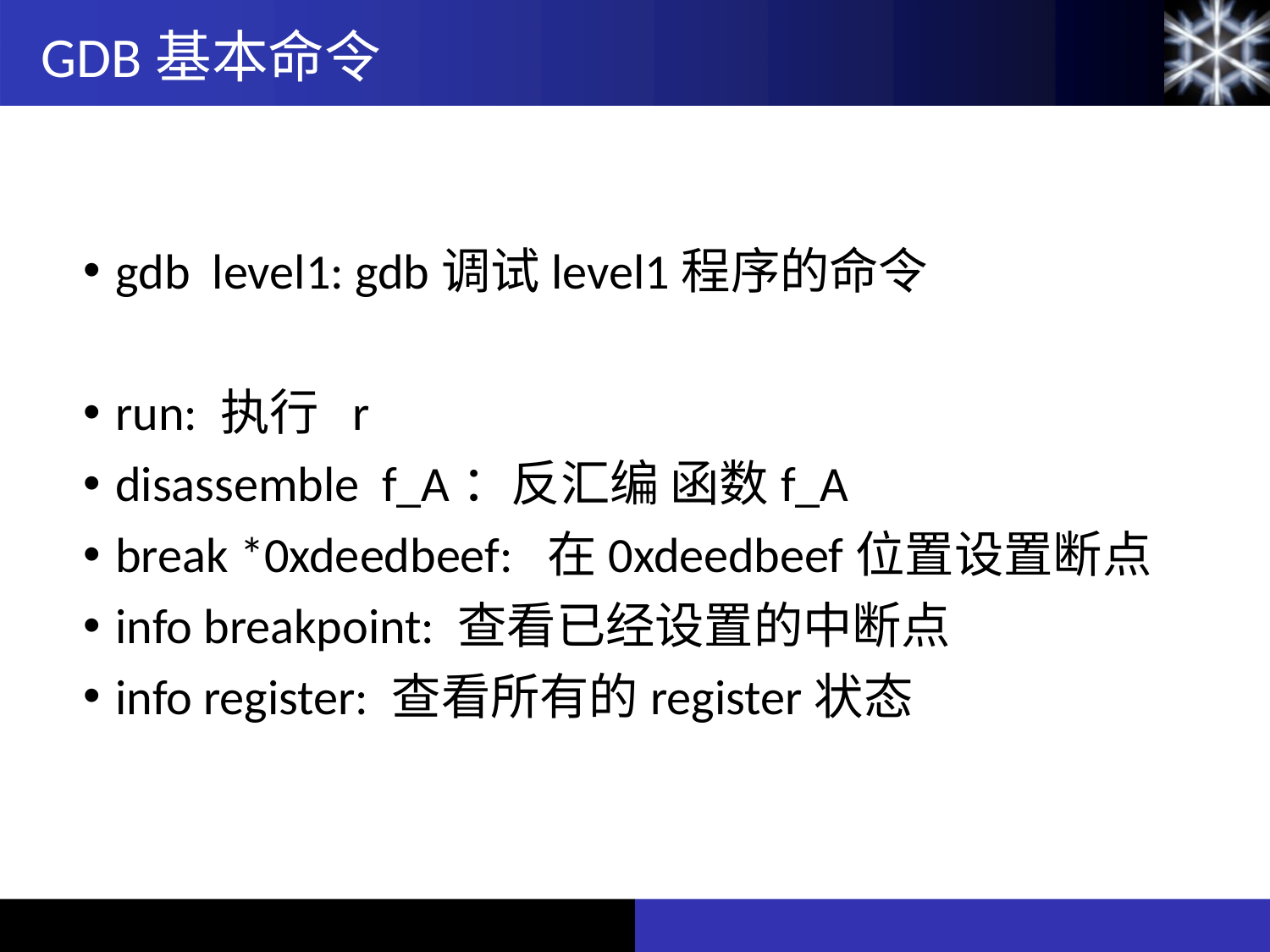

GDB基本命令
gdb  level1: gdb调试level1程序的命令

run: 执行  r
disassemble  f_A：反汇编 函数f_A
break *0xdeedbeef:  在0xdeedbeef位置设置断点
info breakpoint: 查看已经设置的中断点
info register: 查看所有的register状态